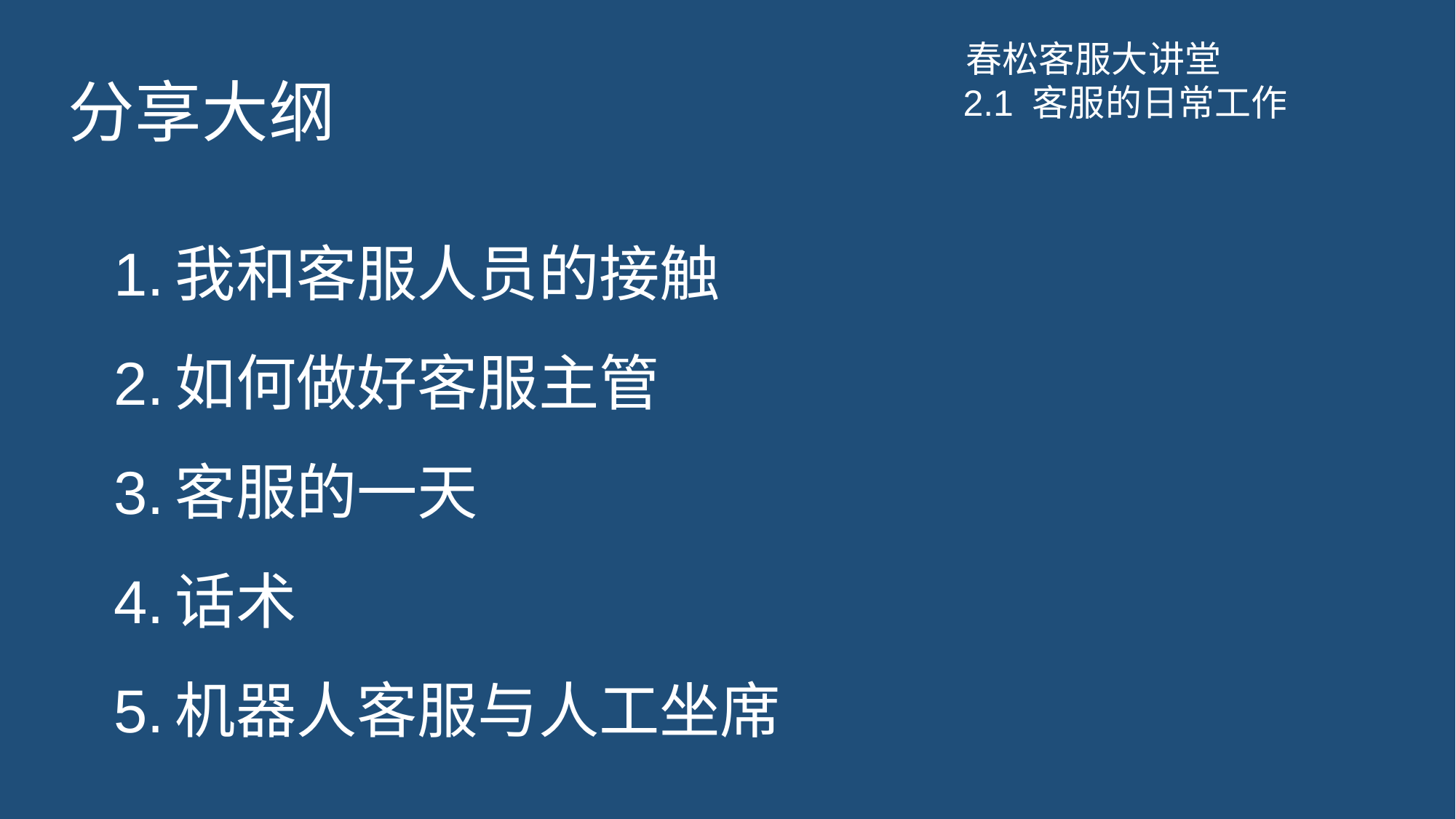

春松客服大讲堂
# 分享大纲
2.1 客服的日常工作
我和客服人员的接触
如何做好客服主管
客服的一天
话术
机器人客服与人工坐席